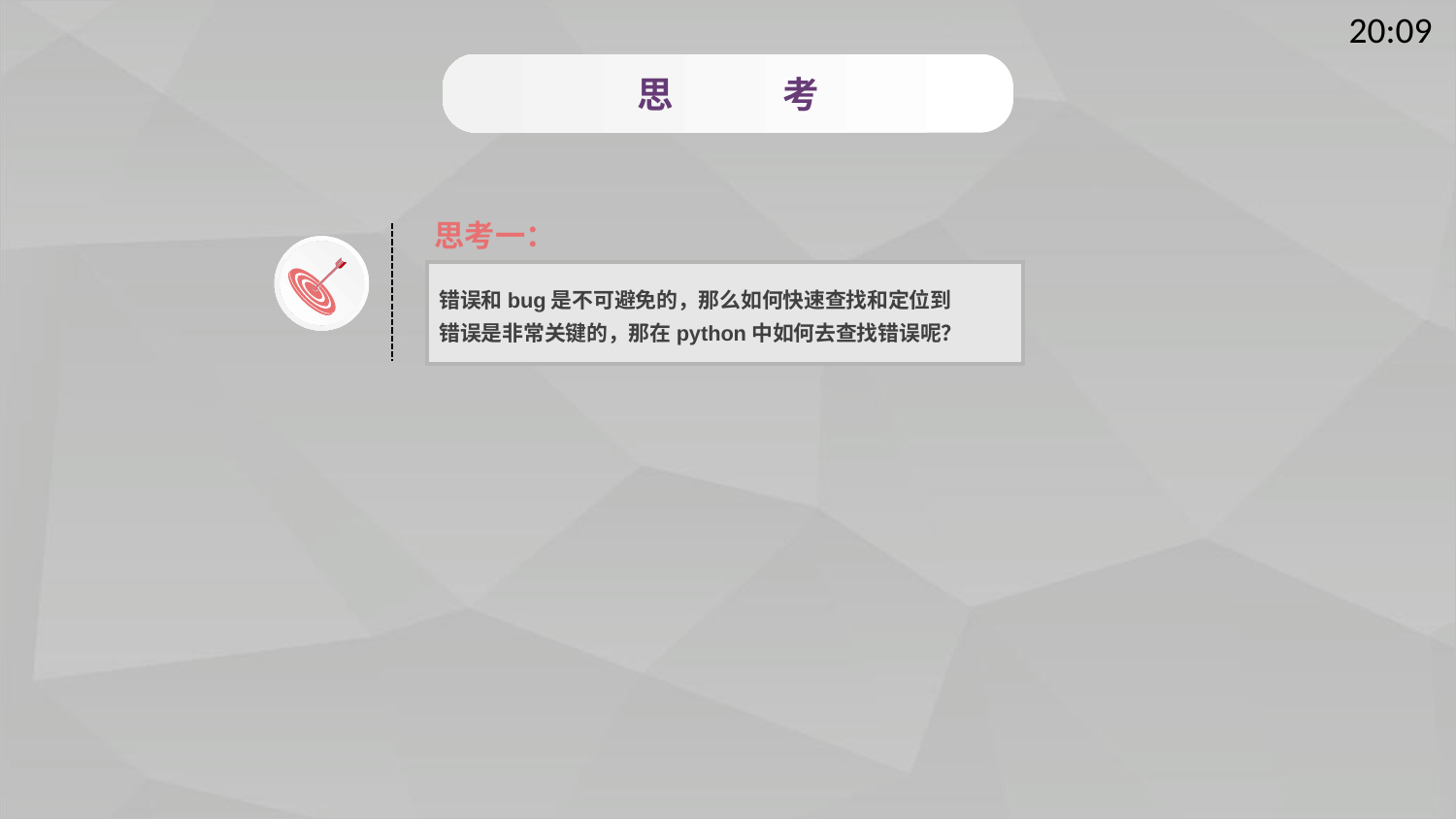

思	考
思考一：

错误和bug是不可避免的，那么如何快速查找和定位到错误是非常关键的，那在python中如何去查找错误呢？